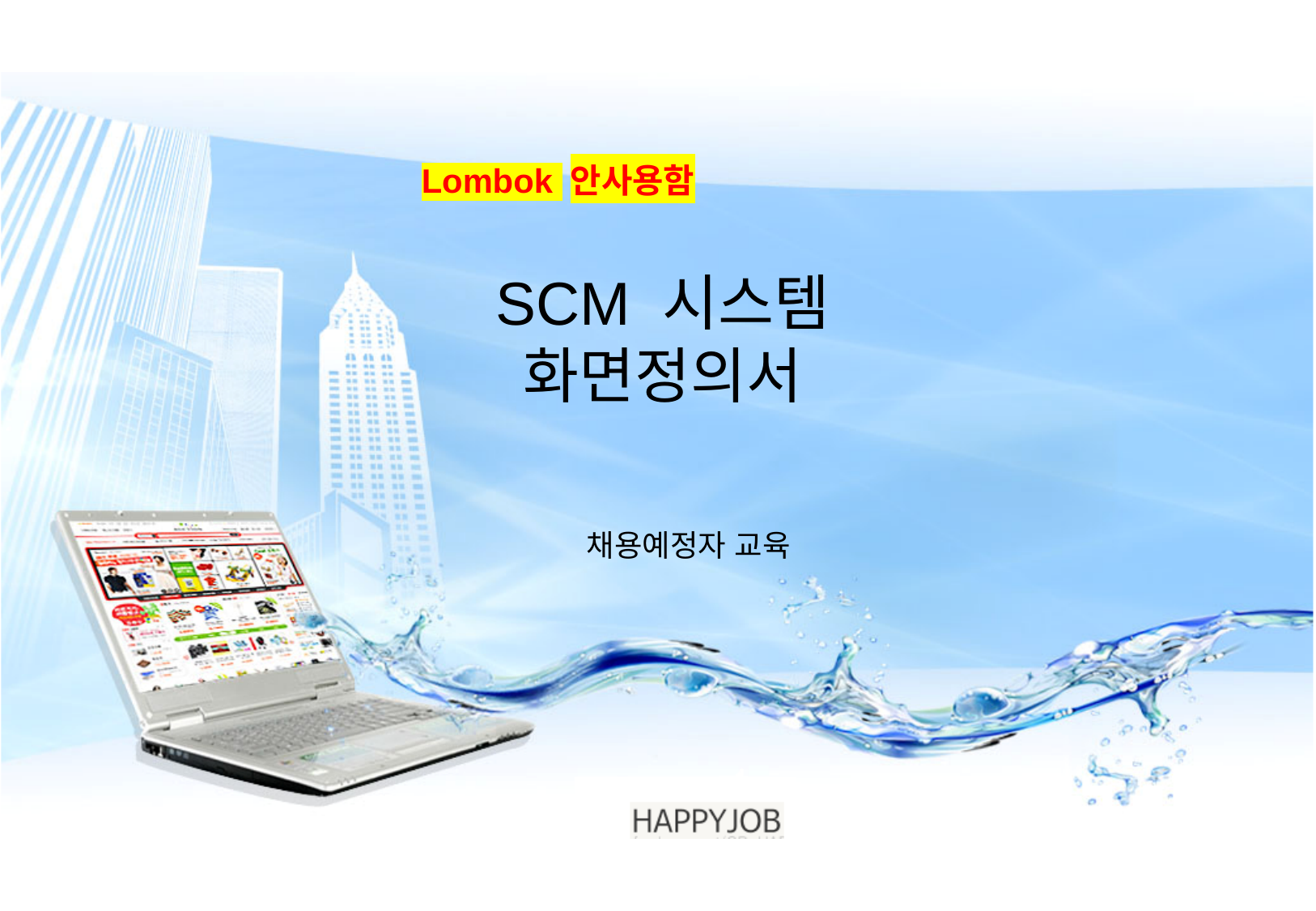

Lombok 안사용함
SCM 시스템
화면정의서

채용예정자 교육